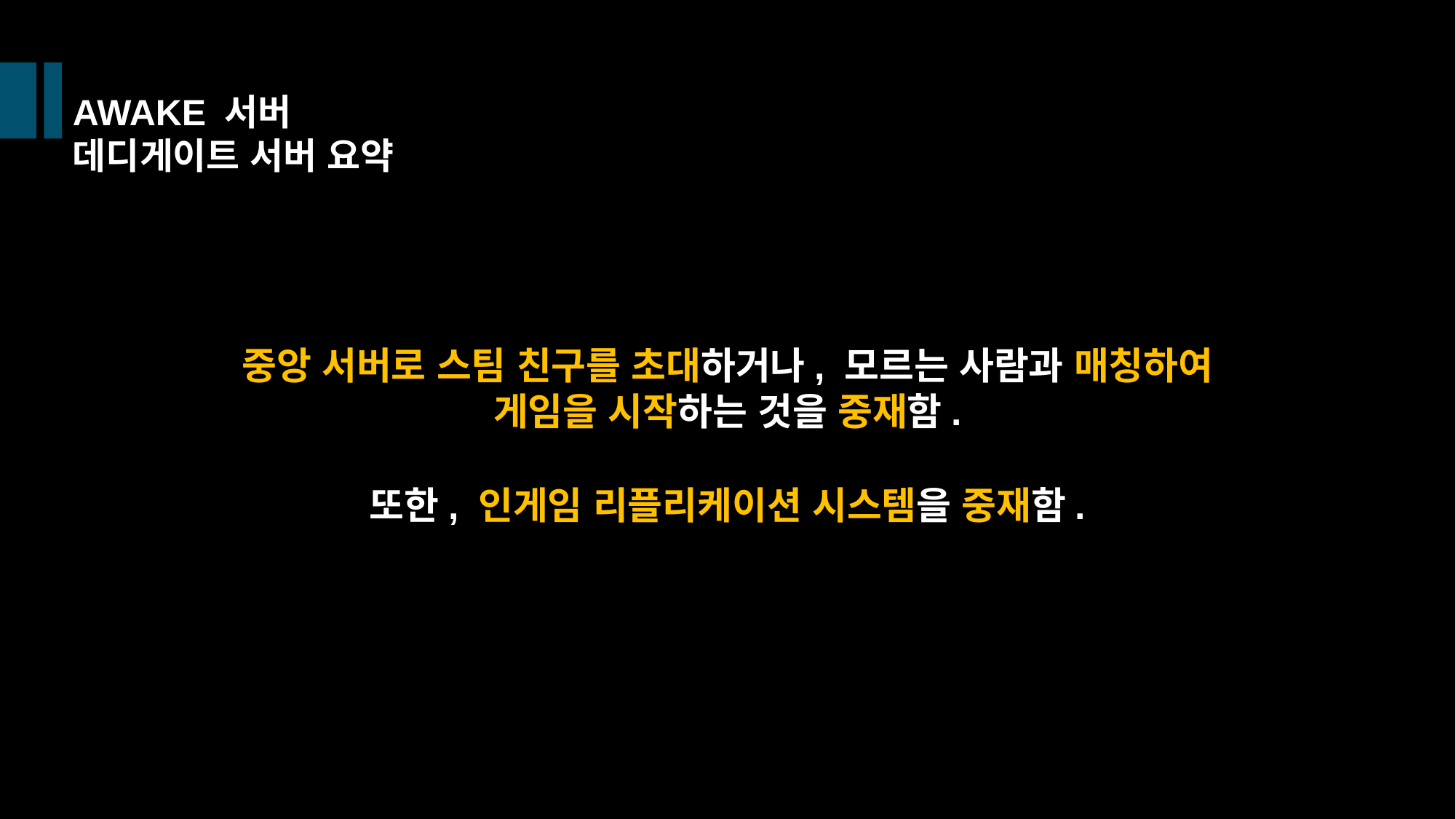

AWAKE 서버
데디게이트 서버 요약
중앙 서버로 스팀 친구를 초대하거나, 모르는 사람과 매칭하여 게임을 시작하는 것을 중재함.

또한, 인게임 리플리케이션 시스템을 중재함.